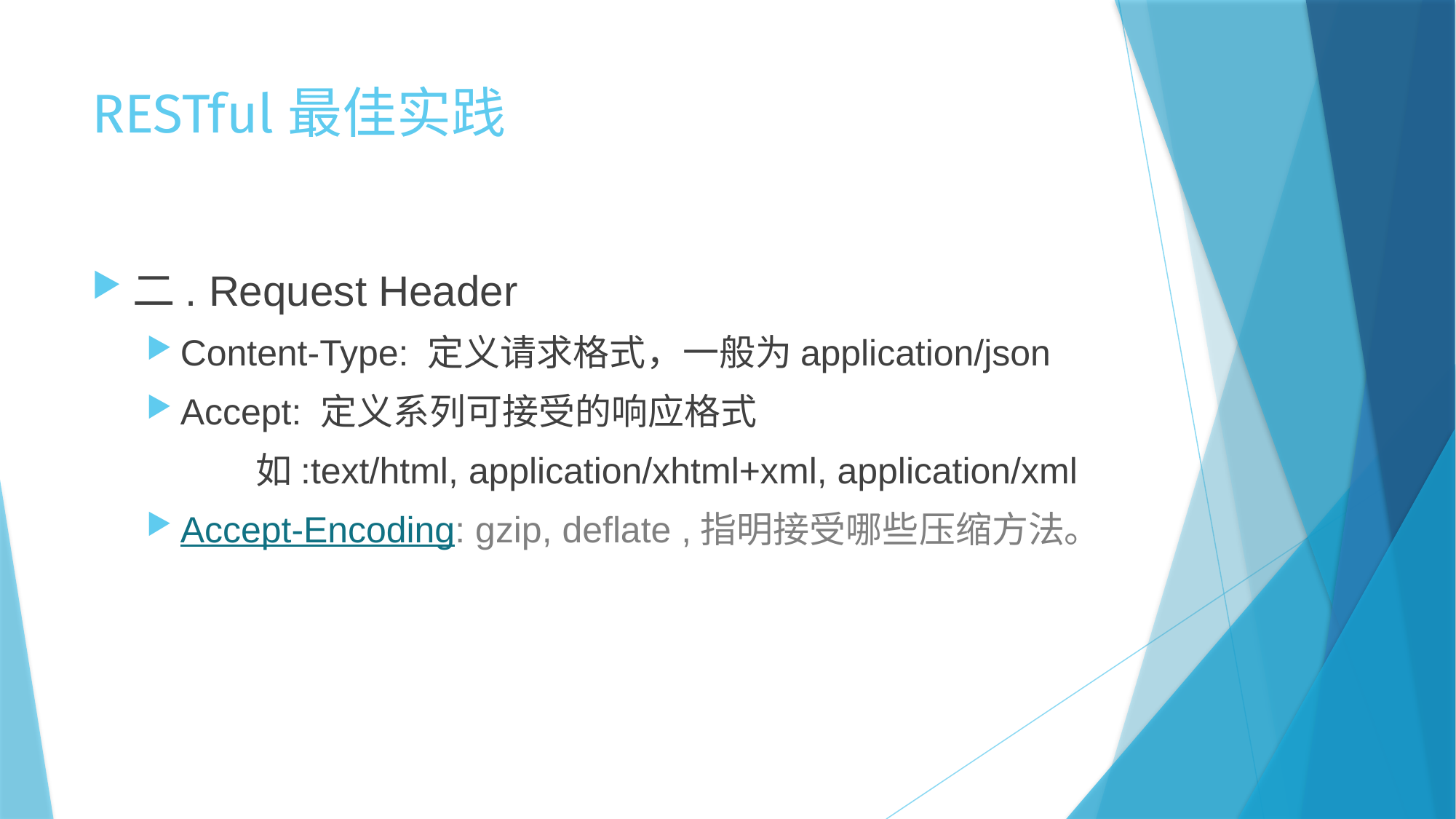

# RESTful最佳实践
二. Request Header
Content-Type: 定义请求格式，一般为application/json
Accept: 定义系列可接受的响应格式
	如:text/html, application/xhtml+xml, application/xml
Accept-Encoding: gzip, deflate ,指明接受哪些压缩方法。